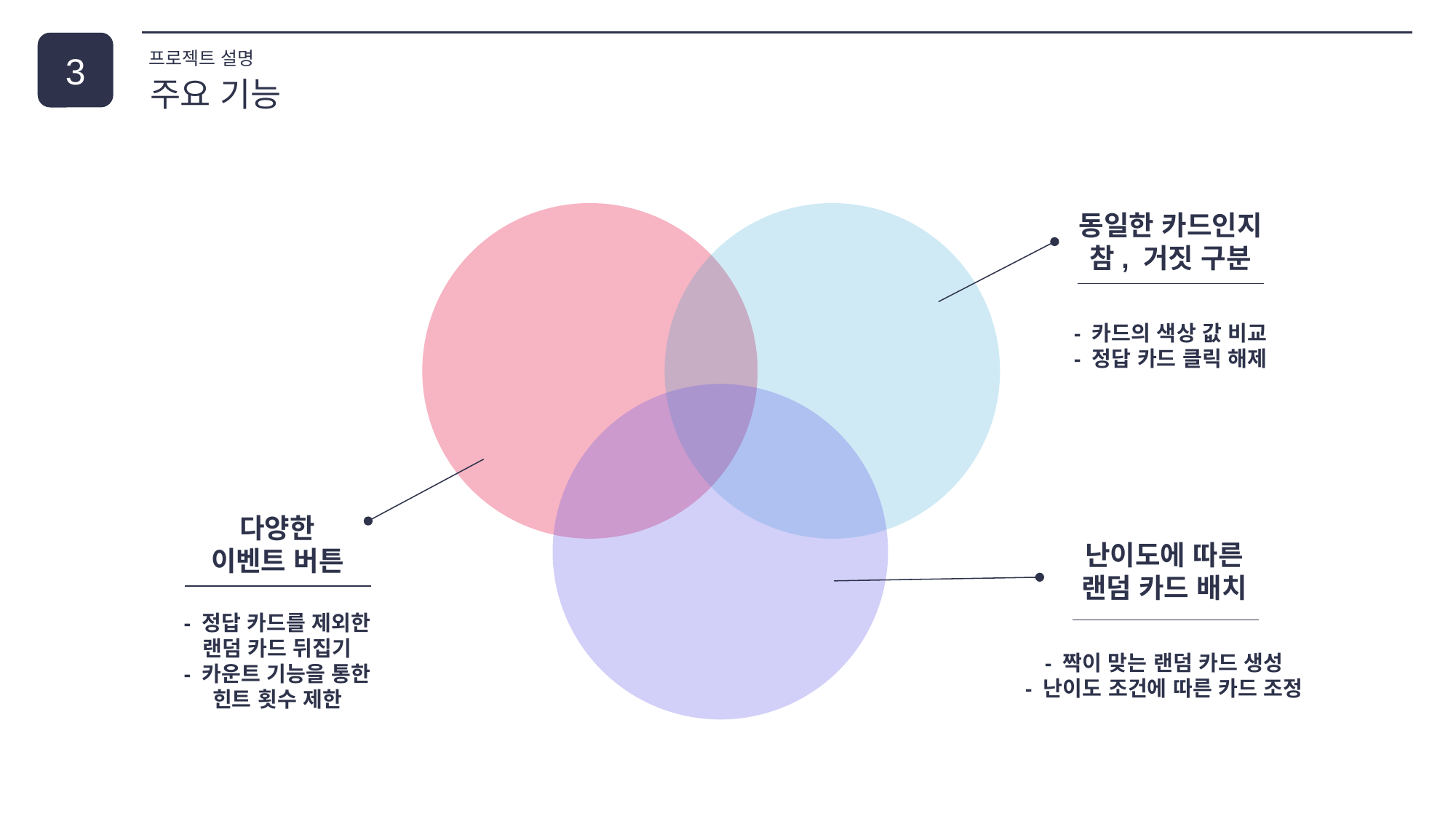

3
프로젝트 설명
주요 기능

동일한 카드인지
참, 거짓 구분
- 카드의 색상 값 비교
- 정답 카드 클릭 해제
다양한
이벤트 버튼
난이도에 따른
랜덤 카드 배치
- 정답 카드를 제외한
랜덤 카드 뒤집기
- 카운트 기능을 통한
힌트 횟수 제한
- 짝이 맞는 랜덤 카드 생성
- 난이도 조건에 따른 카드 조정